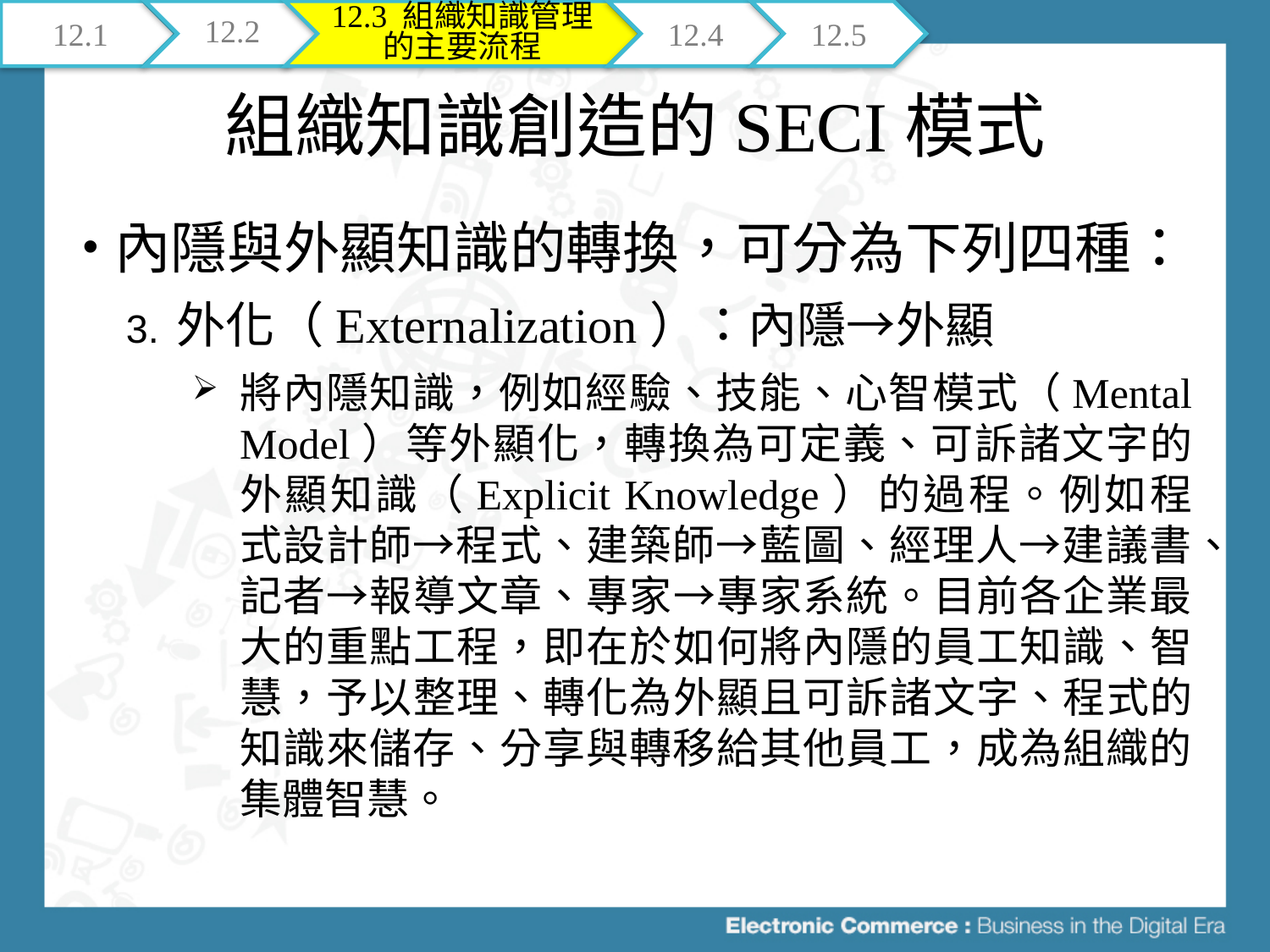

12.1
12.2
12.3 組織知識管理的主要流程
12.4
12.5
# 組織知識創造的SECI模式
內隱與外顯知識的轉換，可分為下列四種：
外化（Externalization）：內隱→外顯
將內隱知識，例如經驗、技能、心智模式（Mental Model）等外顯化，轉換為可定義、可訴諸文字的外顯知識（Explicit Knowledge）的過程。例如程式設計師→程式、建築師→藍圖、經理人→建議書、記者→報導文章、專家→專家系統。目前各企業最大的重點工程，即在於如何將內隱的員工知識、智慧，予以整理、轉化為外顯且可訴諸文字、程式的知識來儲存、分享與轉移給其他員工，成為組織的集體智慧。